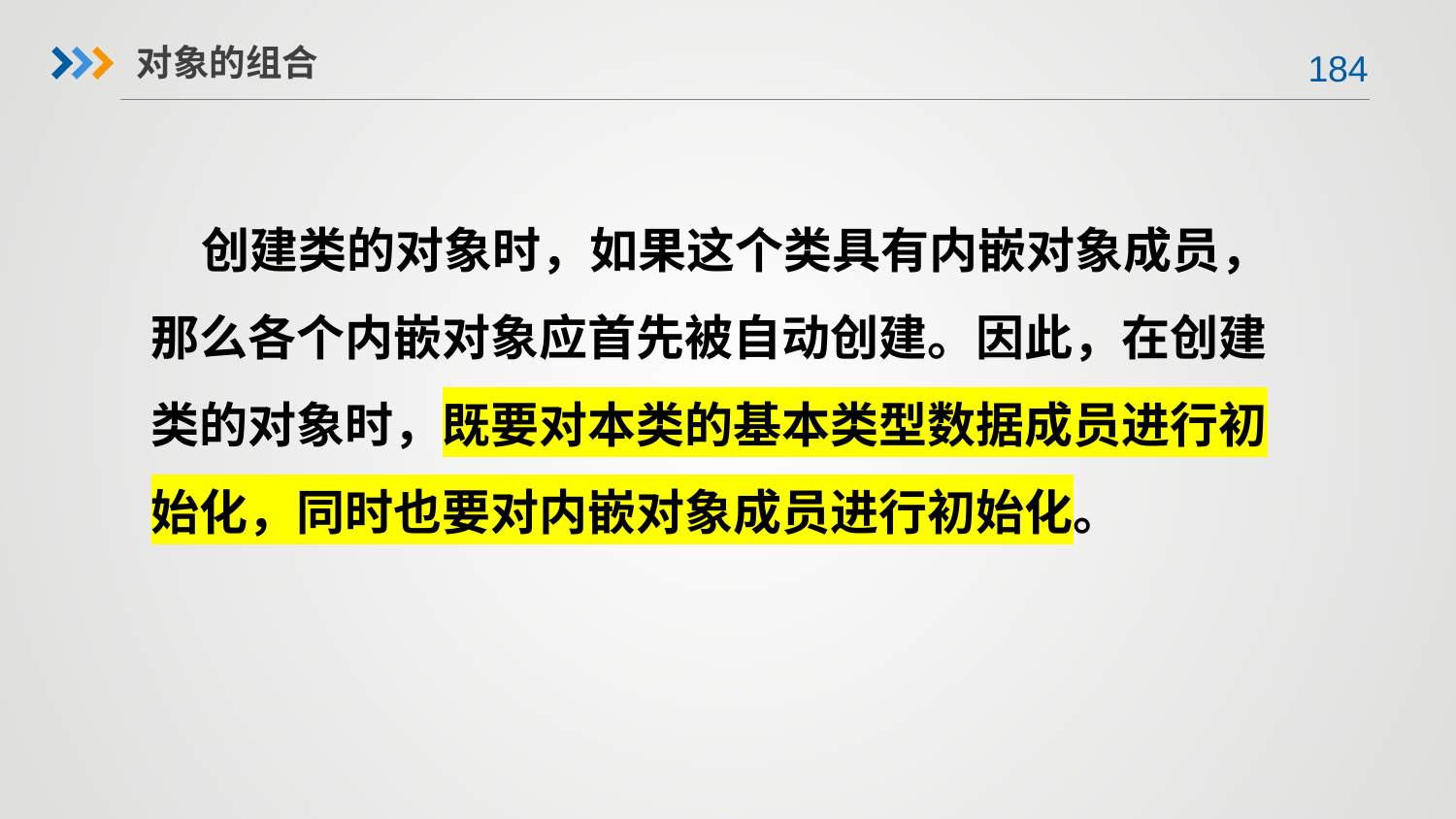

对象的组合
    创建类的对象时，如果这个类具有内嵌对象成员，那么各个内嵌对象应首先被自动创建。因此，在创建类的对象时，既要对本类的基本类型数据成员进行初始化，同时也要对内嵌对象成员进行初始化。